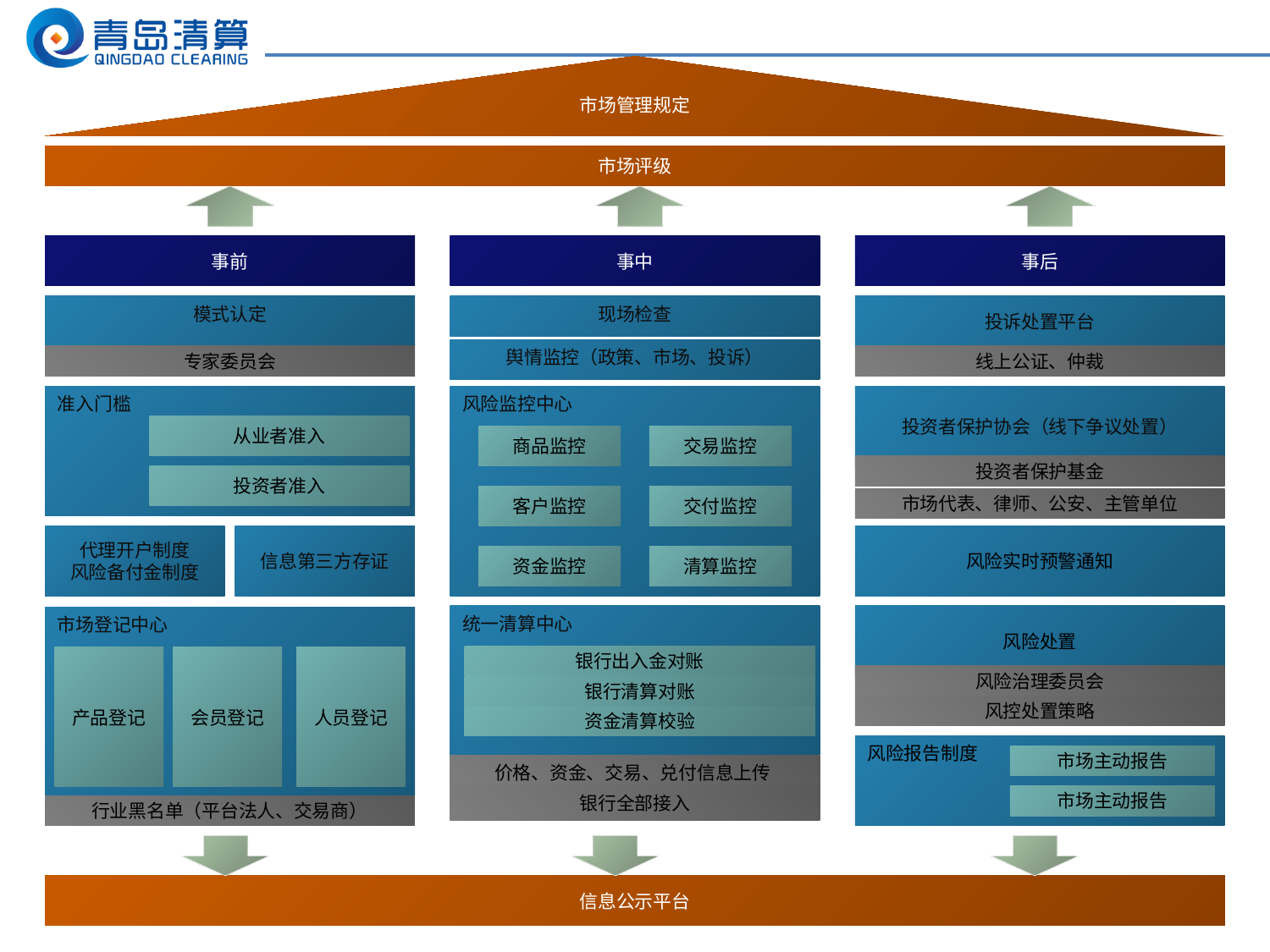

市场管理规定

市场评级

事前
事中
事后
模式认定
现场检查
投诉处置平台
线上公证、仲裁
舆情监控（政策、市场、投诉）
专家委员会
准入门槛
风险监控中心
商品监控
交易监控
客户监控
交付监控
资金监控
清算监控
投资者保护协会（线下争议处置）
从业者准入
投资者保护基金
投资者准入
市场代表、律师、公安、主管单位
代理开户制度
风险备付金制度
信息第三方存证
风险实时预警通知
统一清算中心
价格、资金、交易、兑付信息上传
银行全部接入
风险处置
市场登记中心
银行出入金对账
产品登记
会员登记
人员登记
风险治理委员会
银行清算对账
风控处置策略
资金清算校验
风险报告制度
市场主动报告
市场主动报告
行业黑名单（平台法人、交易商）

信息公示平台